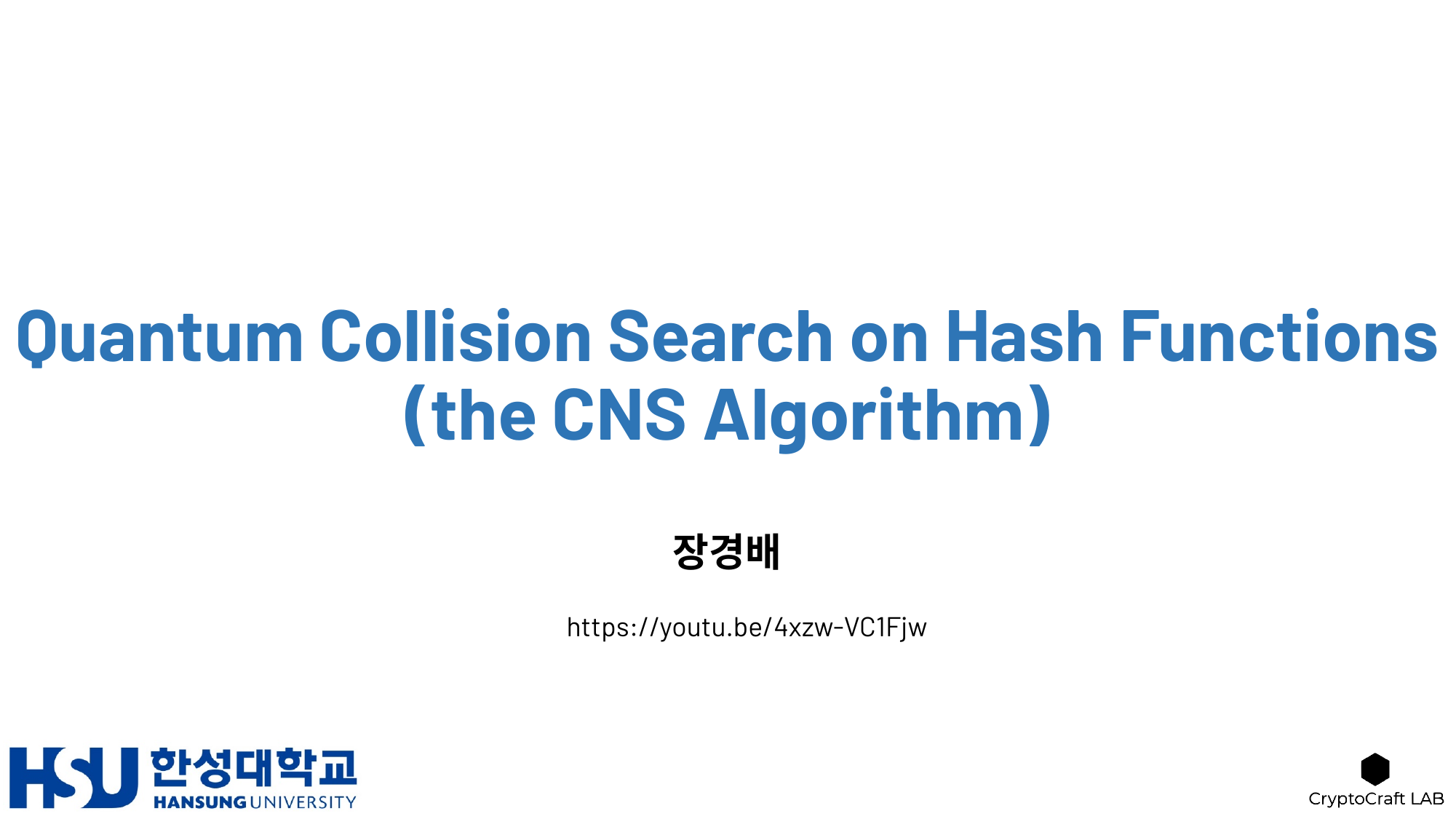

# Quantum Collision Search on Hash Functions (the CNS Algorithm)
장경배
https://youtu.be/4xzw-VC1Fjw